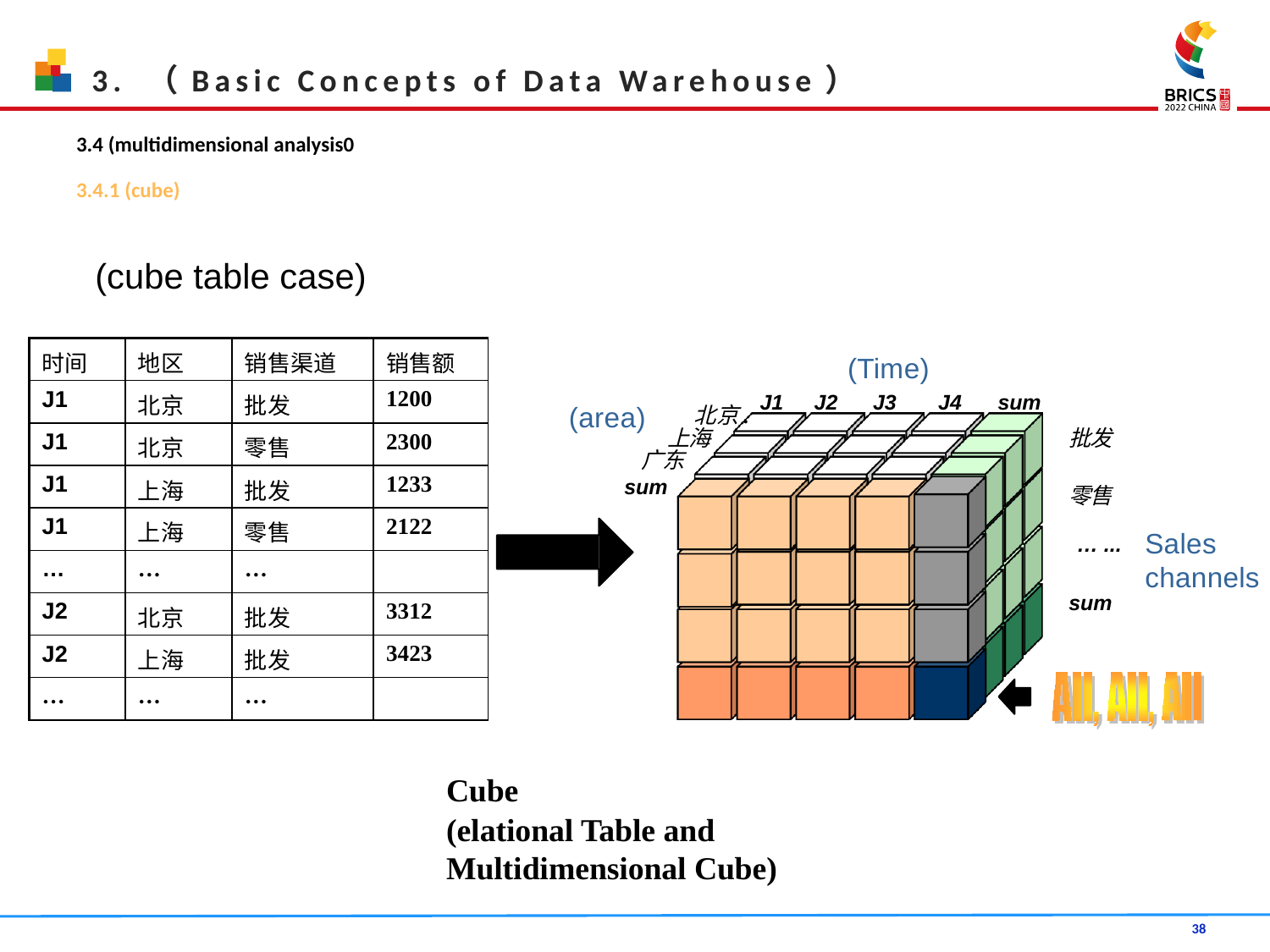

3. （Basic Concepts of Data Warehouse）
3.4 (multidimensional analysis0
3.4.1 (cube)
(cube table case)
| 时间 | 地区 | 销售渠道 | 销售额 |
| --- | --- | --- | --- |
| J1 | 北京 | 批发 | 1200 |
| J1 | 北京 | 零售 | 2300 |
| J1 | 上海 | 批发 | 1233 |
| J1 | 上海 | 零售 | 2122 |
| … | … | … |  |
| J2 | 北京 | 批发 | 3312 |
| J2 | 上海 | 批发 | 3423 |
| … | … | … |  |
(Time)
J1	J2	J3	J4	sum
(area)
北京.

批发
上海
广东
sum
零售

Sales channels
… ...
sum

Cube
(elational Table and Multidimensional Cube)
38